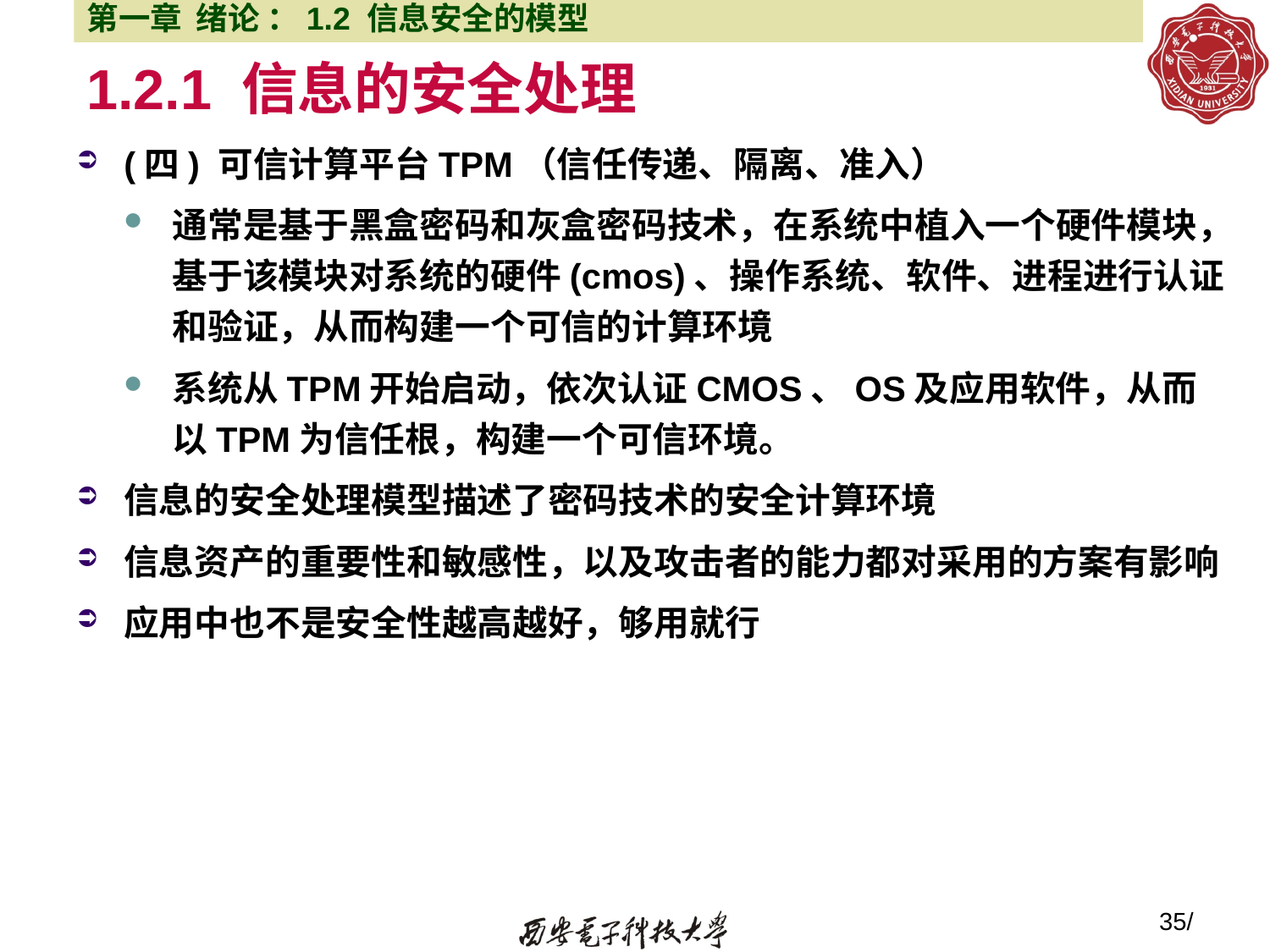

第一章  绪论 ：1.2 信息安全的模型
# 1.2.1 信息的安全处理
(四) 可信计算平台TPM（信任传递、隔离、准入）
通常是基于黑盒密码和灰盒密码技术，在系统中植入一个硬件模块，基于该模块对系统的硬件(cmos)、操作系统、软件、进程进行认证和验证，从而构建一个可信的计算环境
系统从TPM开始启动，依次认证CMOS、OS及应用软件，从而以TPM为信任根，构建一个可信环境。
信息的安全处理模型描述了密码技术的安全计算环境
信息资产的重要性和敏感性，以及攻击者的能力都对采用的方案有影响
应用中也不是安全性越高越好，够用就行
35/